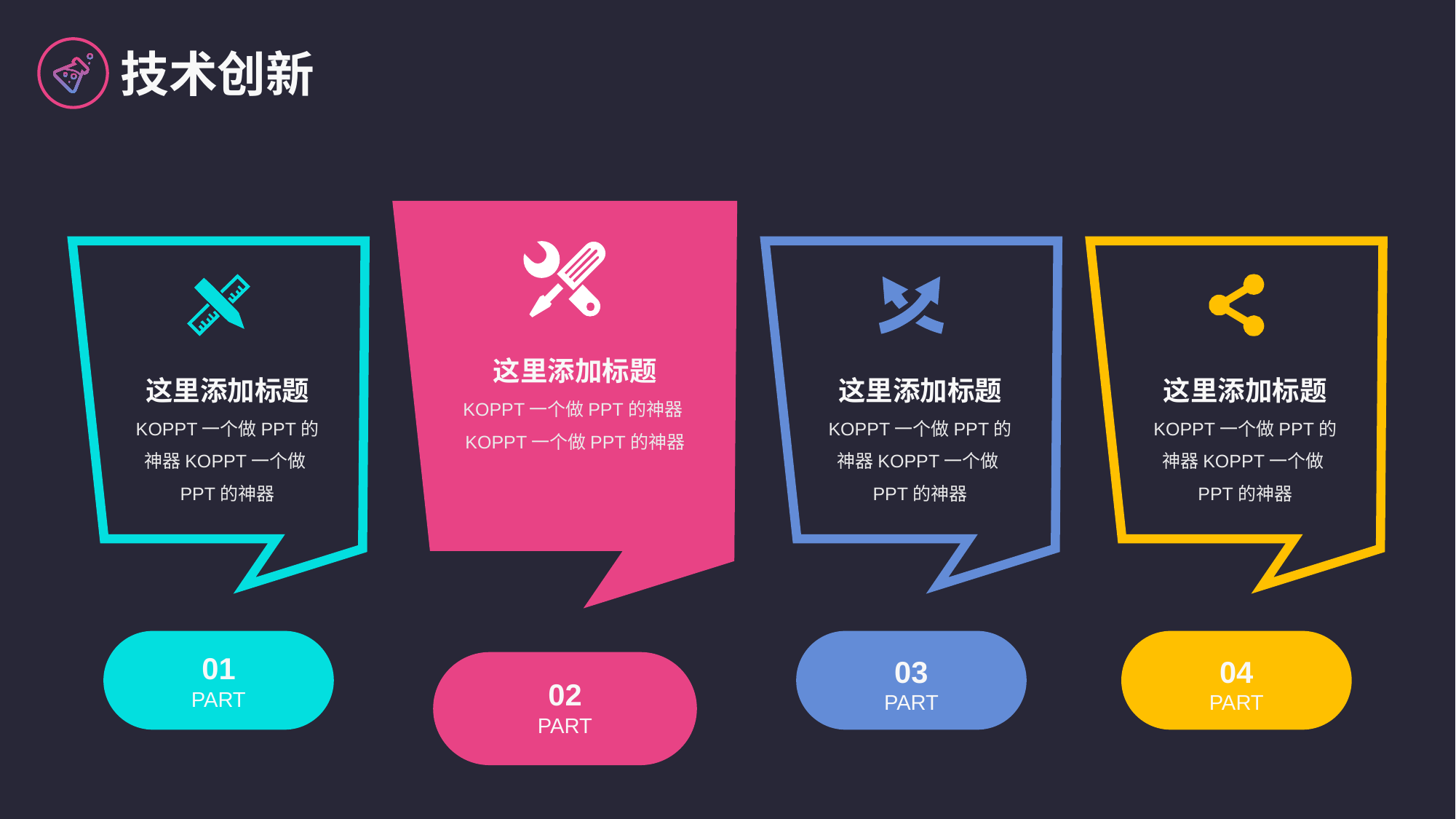

技术创新

这里添加标题
KOPPT一个做PPT的神器KOPPT一个做PPT的神器
02
PART

这里添加标题
KOPPT一个做PPT的神器KOPPT一个做PPT的神器
01
PART

这里添加标题
KOPPT一个做PPT的神器KOPPT一个做PPT的神器
03
PART

这里添加标题
KOPPT一个做PPT的神器KOPPT一个做PPT的神器
04
PART